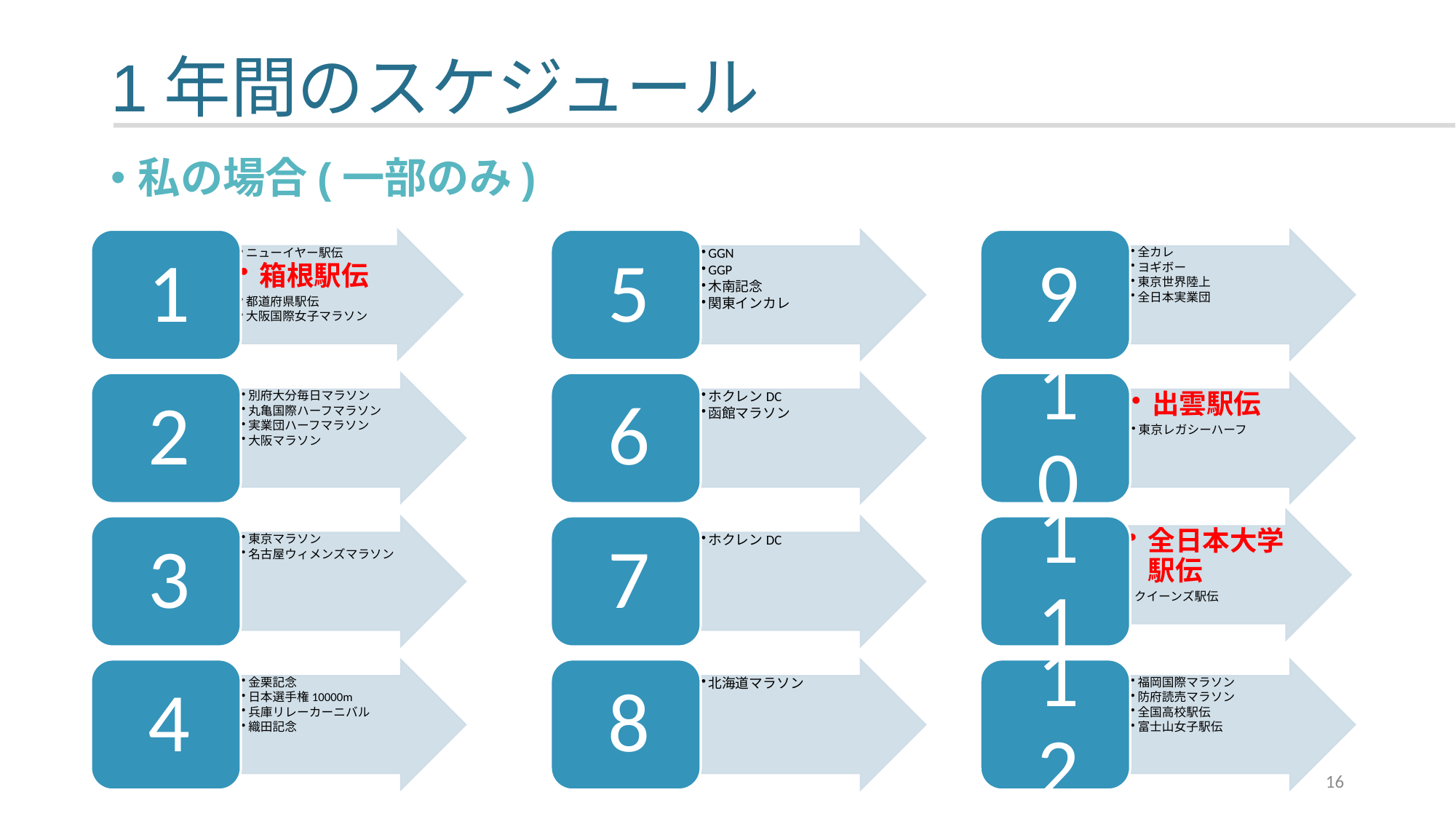

# 1年間のスケジュール
私の場合(一部のみ)
ニューイヤー駅伝
箱根駅伝
都道府県駅伝
大阪国際女子マラソン
1
別府大分毎日マラソン
丸亀国際ハーフマラソン
実業団ハーフマラソン
大阪マラソン
2
東京マラソン
名古屋ウィメンズマラソン

3
金栗記念
日本選手権10000m
兵庫リレーカーニバル
織田記念
4
GGN
GGP
木南記念
関東インカレ
5
ホクレンDC
函館マラソン
6
ホクレンDC
7
北海道マラソン

8
全カレ
ヨギボー
東京世界陸上
全日本実業団
9
出雲駅伝
東京レガシーハーフ
10
全日本大学駅伝
クイーンズ駅伝
11
福岡国際マラソン
防府読売マラソン
全国高校駅伝
富士山女子駅伝
12
16